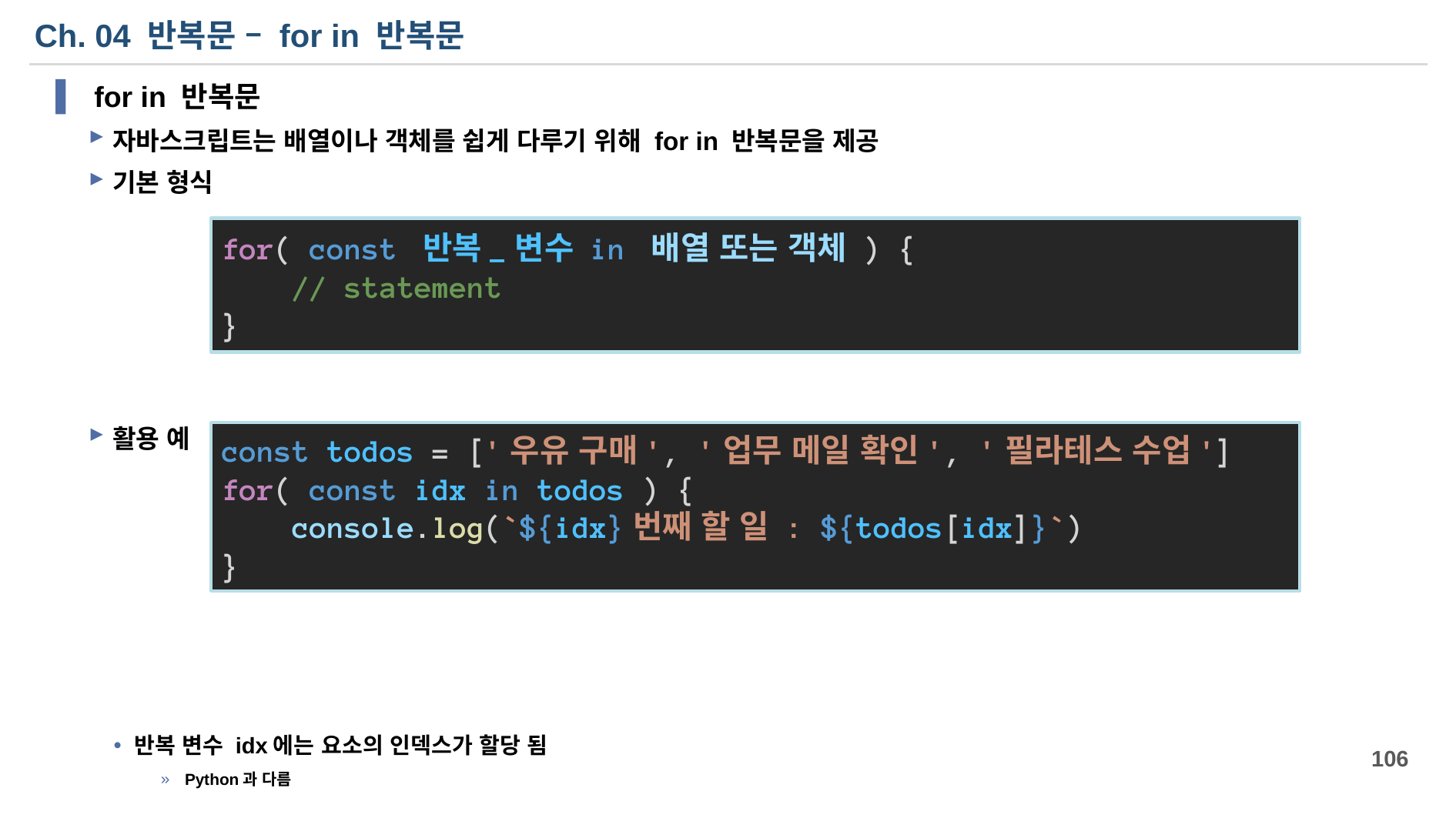

# Ch. 04 반복문 – for in 반복문
 for in 반복문
자바스크립트는 배열이나 객체를 쉽게 다루기 위해 for in 반복문을 제공
기본 형식

활용 예

반복 변수 idx에는 요소의 인덱스가 할당 됨
Python과 다름

for( const 반복_변수 in 배열 또는 객체 ) {
    // statement
}
const todos = ['우유 구매', '업무 메일 확인', '필라테스 수업']
for( const idx in todos ) {
    console.log(`${idx}번째 할 일 : ${todos[idx]}`)
}
106